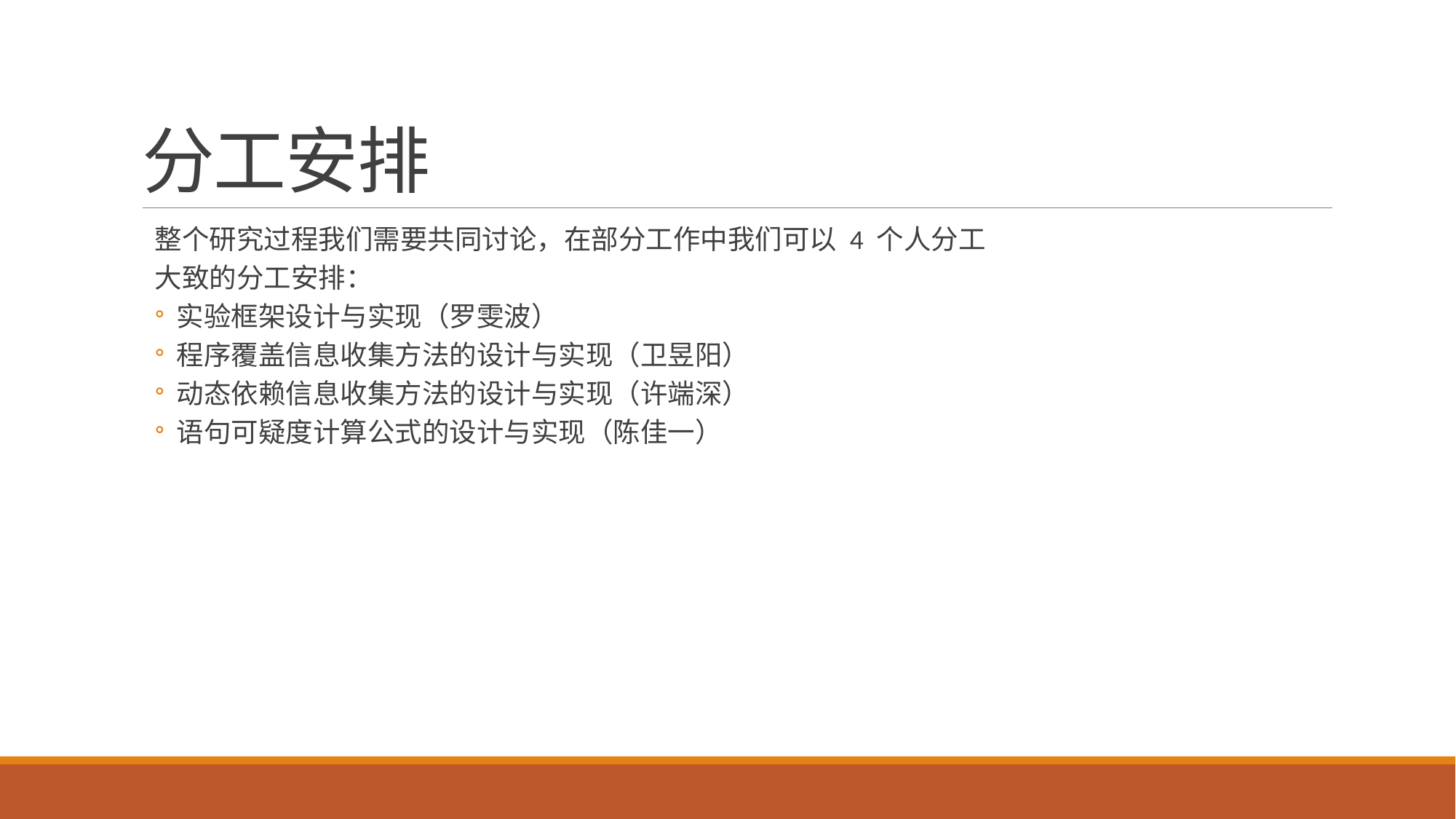

# 分工安排
整个研究过程我们需要共同讨论，在部分工作中我们可以 4 个人分工
大致的分工安排：
实验框架设计与实现（罗雯波）
程序覆盖信息收集方法的设计与实现（卫昱阳）
动态依赖信息收集方法的设计与实现（许端深）
语句可疑度计算公式的设计与实现（陈佳一）